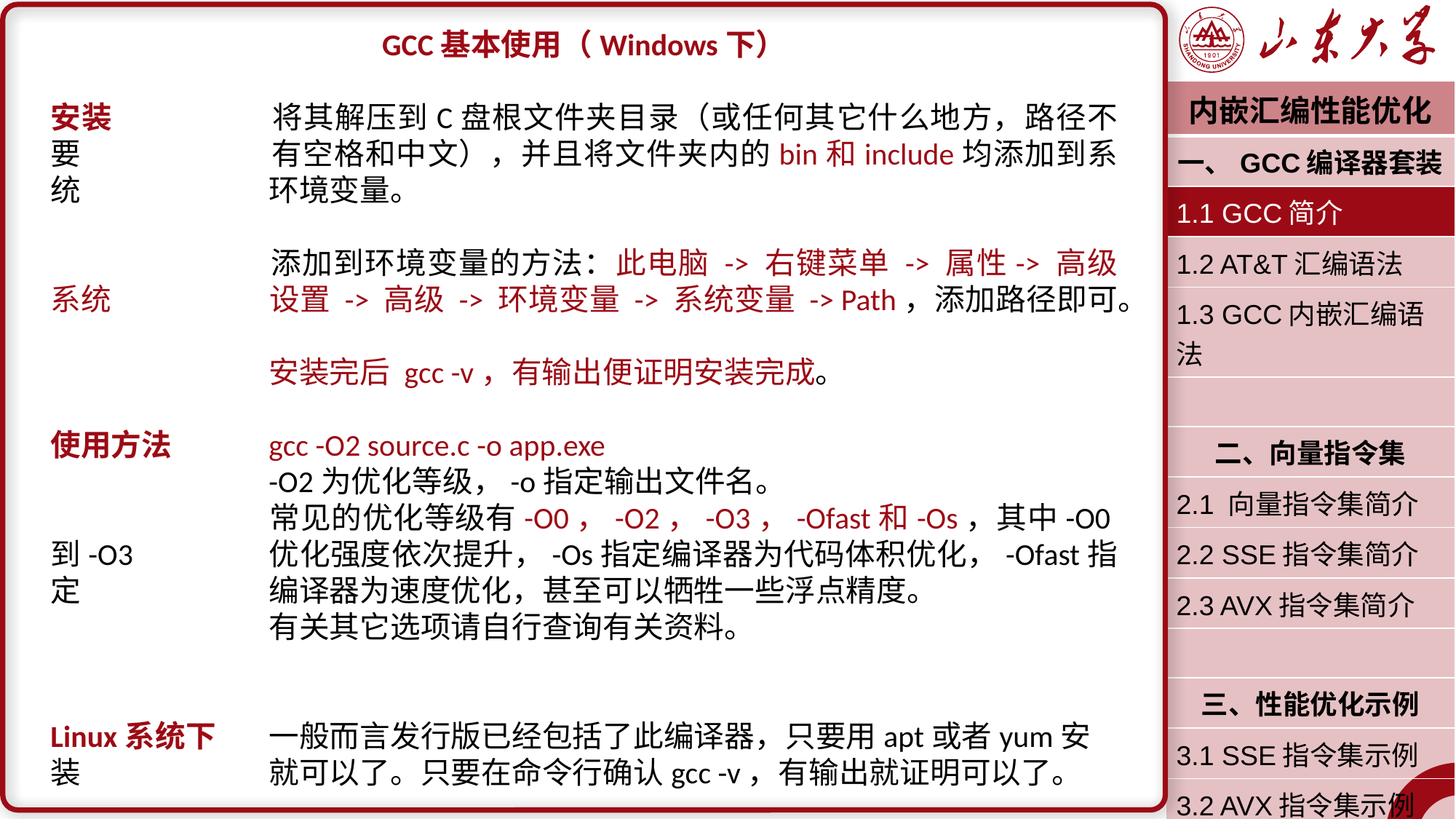

GCC基本使用（Windows下）

安装		将其解压到C盘根文件夹目录（或任何其它什么地方，路径不要		有空格和中文），并且将文件夹内的bin和include均添加到系统		环境变量。

		添加到环境变量的方法：此电脑 -> 右键菜单 -> 属性-> 高级系统		设置 -> 高级 -> 环境变量 -> 系统变量 -> Path，添加路径即可。

		安装完后 gcc -v，有输出便证明安装完成。

使用方法	gcc -O2 source.c -o app.exe
		-O2为优化等级，-o指定输出文件名。
		常见的优化等级有-O0，-O2，-O3，-Ofast和-Os，其中-O0到-O3		优化强度依次提升，-Os指定编译器为代码体积优化，-Ofast指定		编译器为速度优化，甚至可以牺牲一些浮点精度。
		有关其它选项请自行查询有关资料。

Linux系统下	一般而言发行版已经包括了此编译器，只要用apt或者yum安装		就可以了。只要在命令行确认gcc -v，有输出就证明可以了。
| 内嵌汇编性能优化 |
| --- |
| 一、GCC编译器套装 |
| 1.1 GCC简介 |
| 1.2 AT&T汇编语法 |
| 1.3 GCC内嵌汇编语法 |
|  |
| 二、向量指令集 |
| 2.1 向量指令集简介 |
| 2.2 SSE指令集简介 |
| 2.3 AVX指令集简介 |
|  |
| 三、性能优化示例 |
| 3.1 SSE指令集示例 |
| 3.2 AVX指令集示例 |
| 潘润宇 2022.10 |